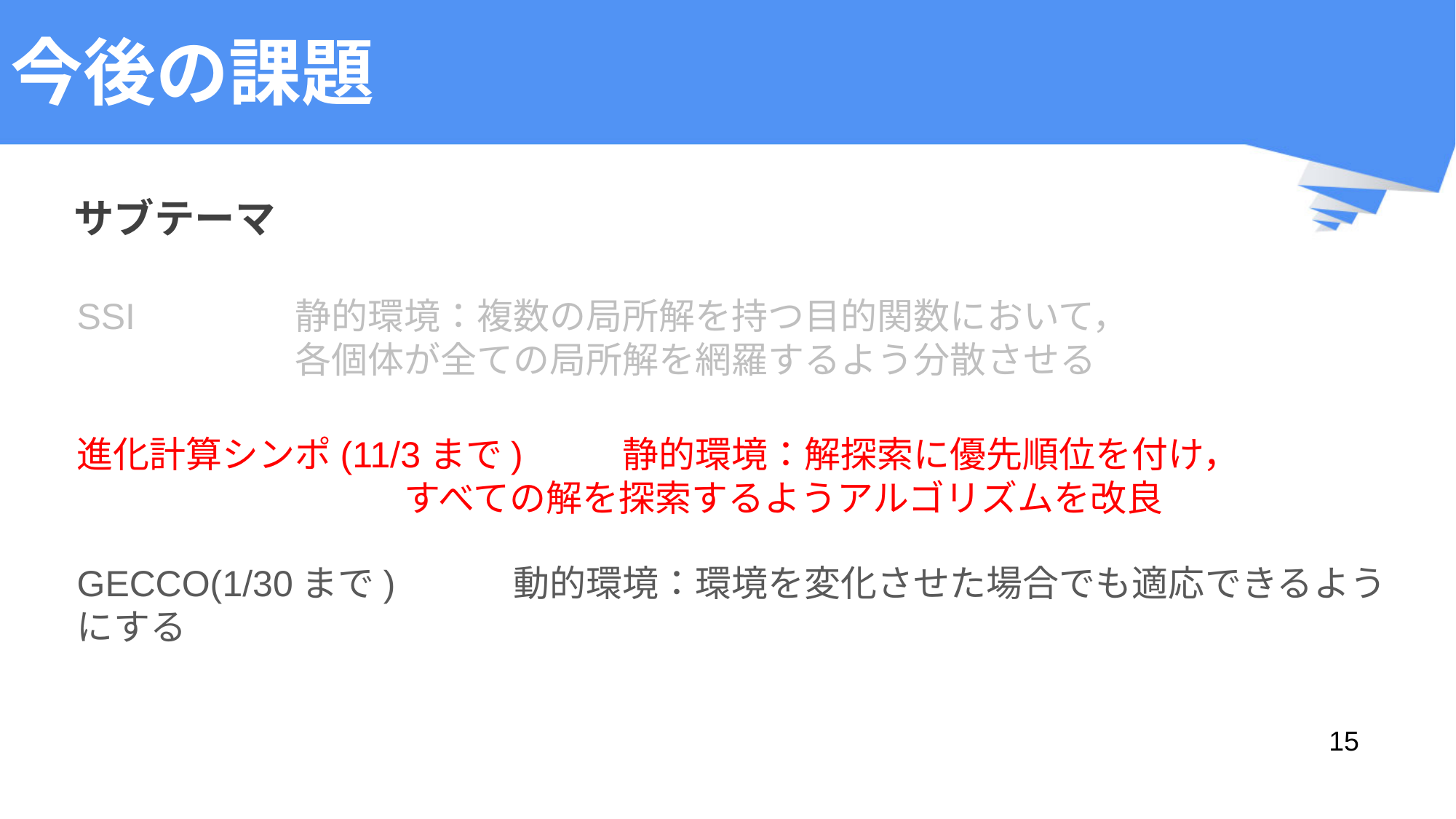

# 今後の課題
サブテーマ
SSI	 	静的環境：複数の局所解を持つ目的関数において，
		各個体が全ての局所解を網羅するよう分散させる
進化計算シンポ(11/3まで)	静的環境：解探索に優先順位を付け，
			すべての解を探索するようアルゴリズムを改良

GECCO(1/30まで)		動的環境：環境を変化させた場合でも適応できるようにする
15